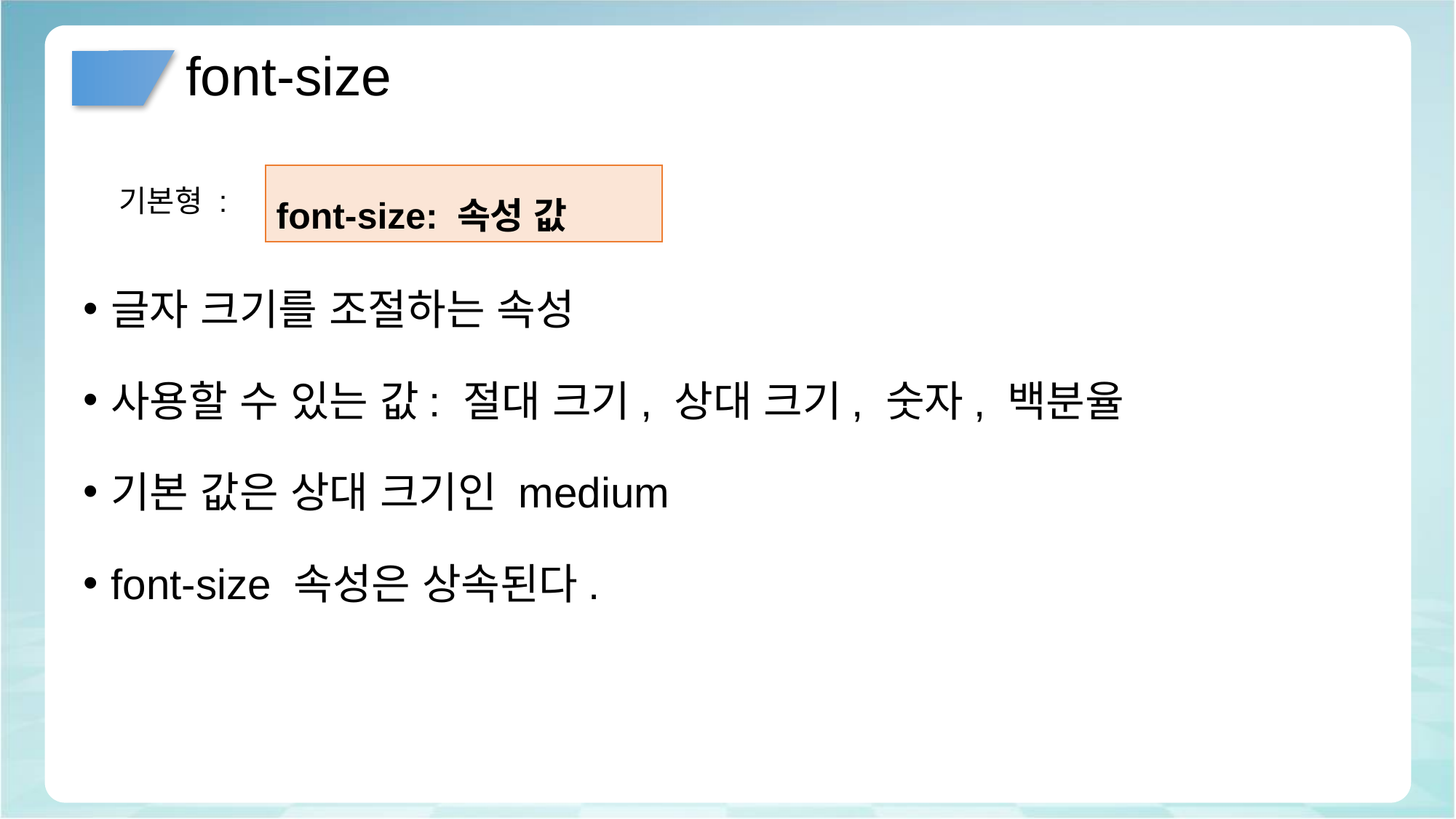

# font-size
font-size: 속성 값
기본형 :
글자 크기를 조절하는 속성
사용할 수 있는 값: 절대 크기, 상대 크기, 숫자, 백분율
기본 값은 상대 크기인 medium
font-size 속성은 상속된다.